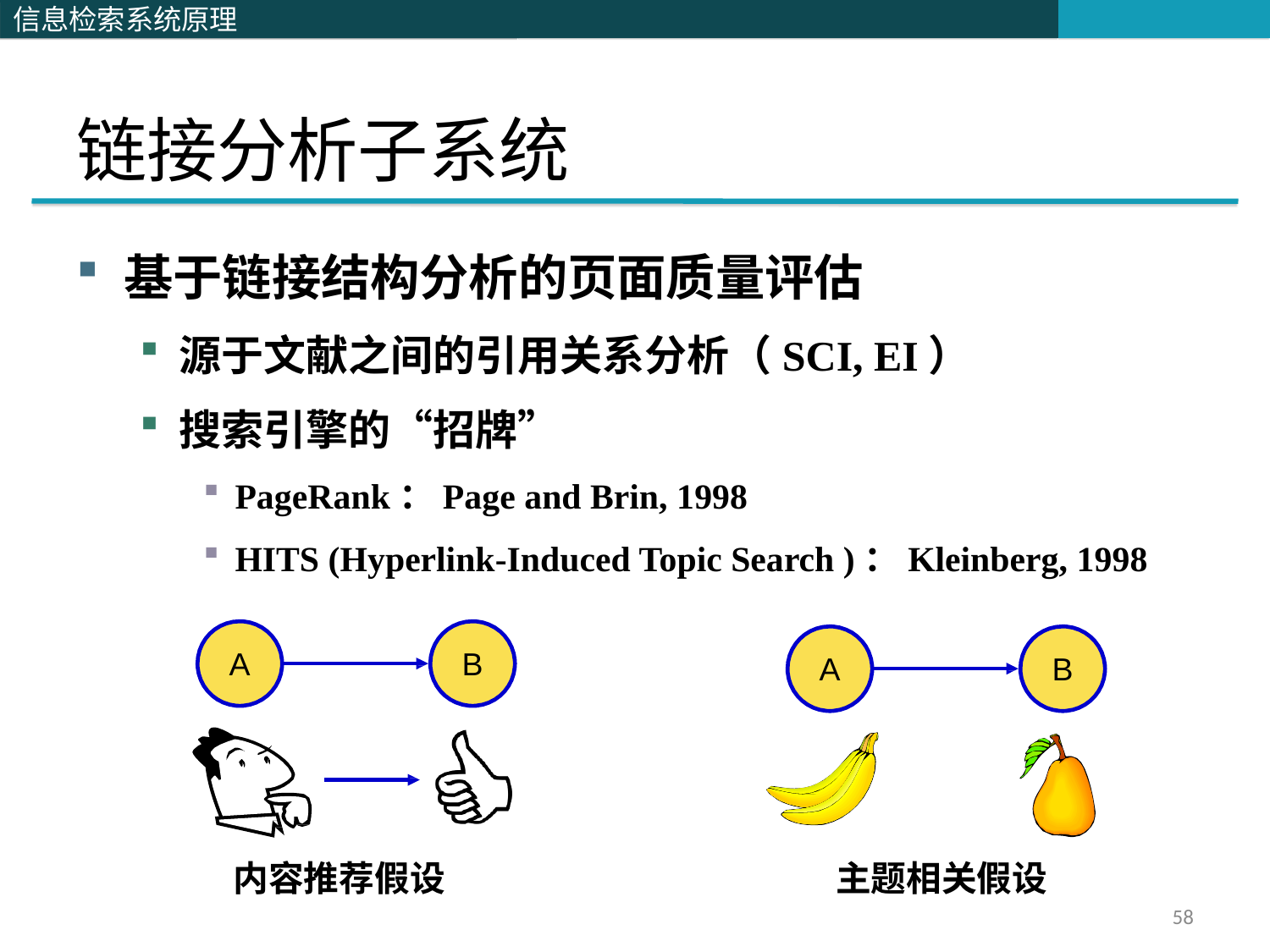

# 链接分析子系统
基于链接结构分析的页面质量评估
源于文献之间的引用关系分析（SCI, EI）
搜索引擎的“招牌”
PageRank：Page and Brin, 1998
HITS (Hyperlink-Induced Topic Search )：Kleinberg, 1998

A
B

A
B

内容推荐假设
主题相关假设
58